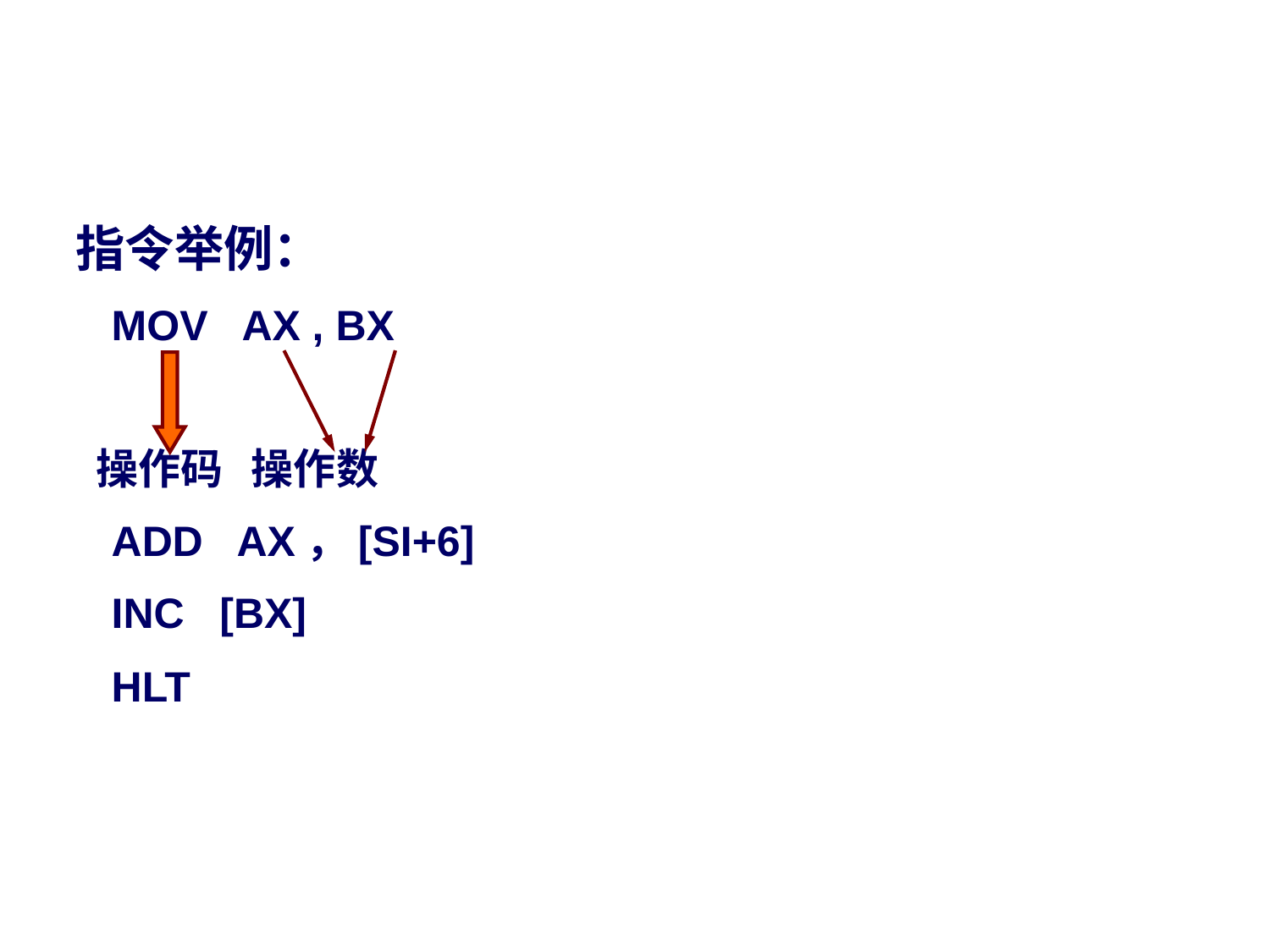

#
指令举例：
   MOV   AX , BX

 操作码   操作数
   ADD   AX，[SI+6]
   INC   [BX]
   HLT